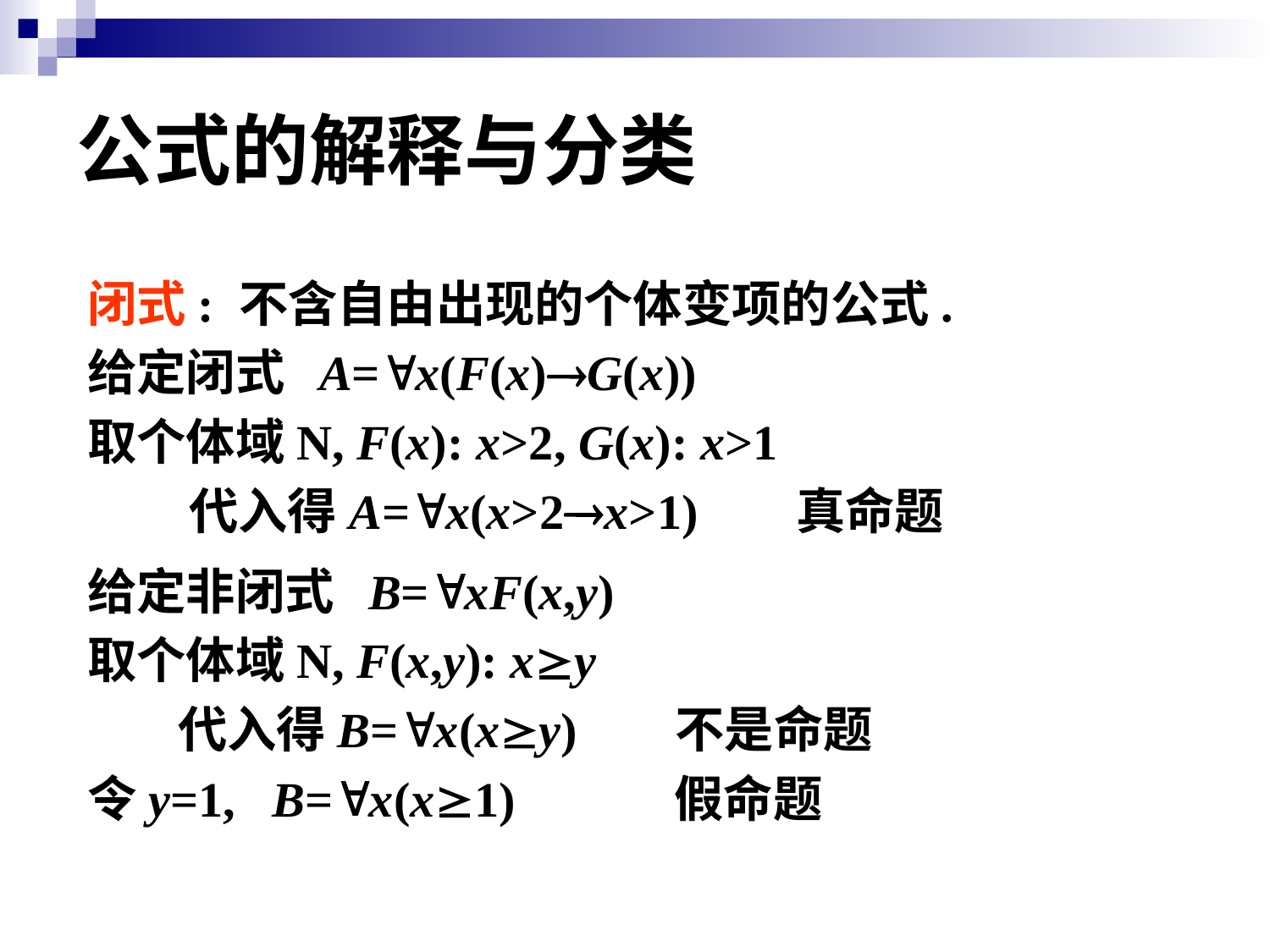

# 公式的解释与分类
闭式: 不含自由出现的个体变项的公式.
给定闭式  A=∀x(F(x)→G(x))
取个体域N, F(x): x>2, G(x): x>1
        代入得A=∀x(x>2→x>1)       真命题
给定非闭式  B=∀xF(x,y)
取个体域N, F(x,y): x≥y
       代入得B=∀x(x≥y)       不是命题
令y=1,   B=∀x(x≥1)            假命题

7